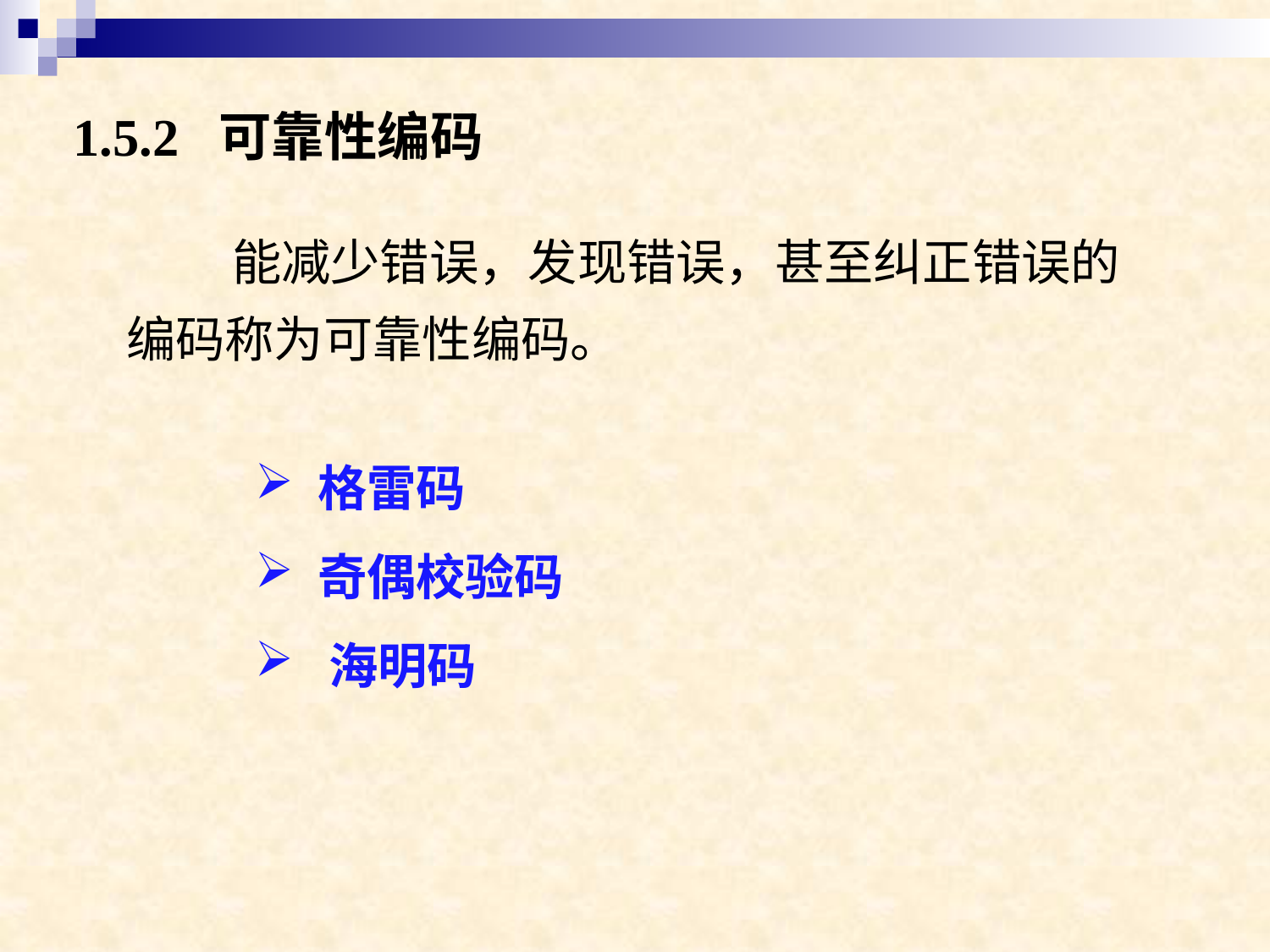

1.5.2  可靠性编码
能减少错误，发现错误，甚至纠正错误的编码称为可靠性编码。
 格雷码
 奇偶校验码
  海明码